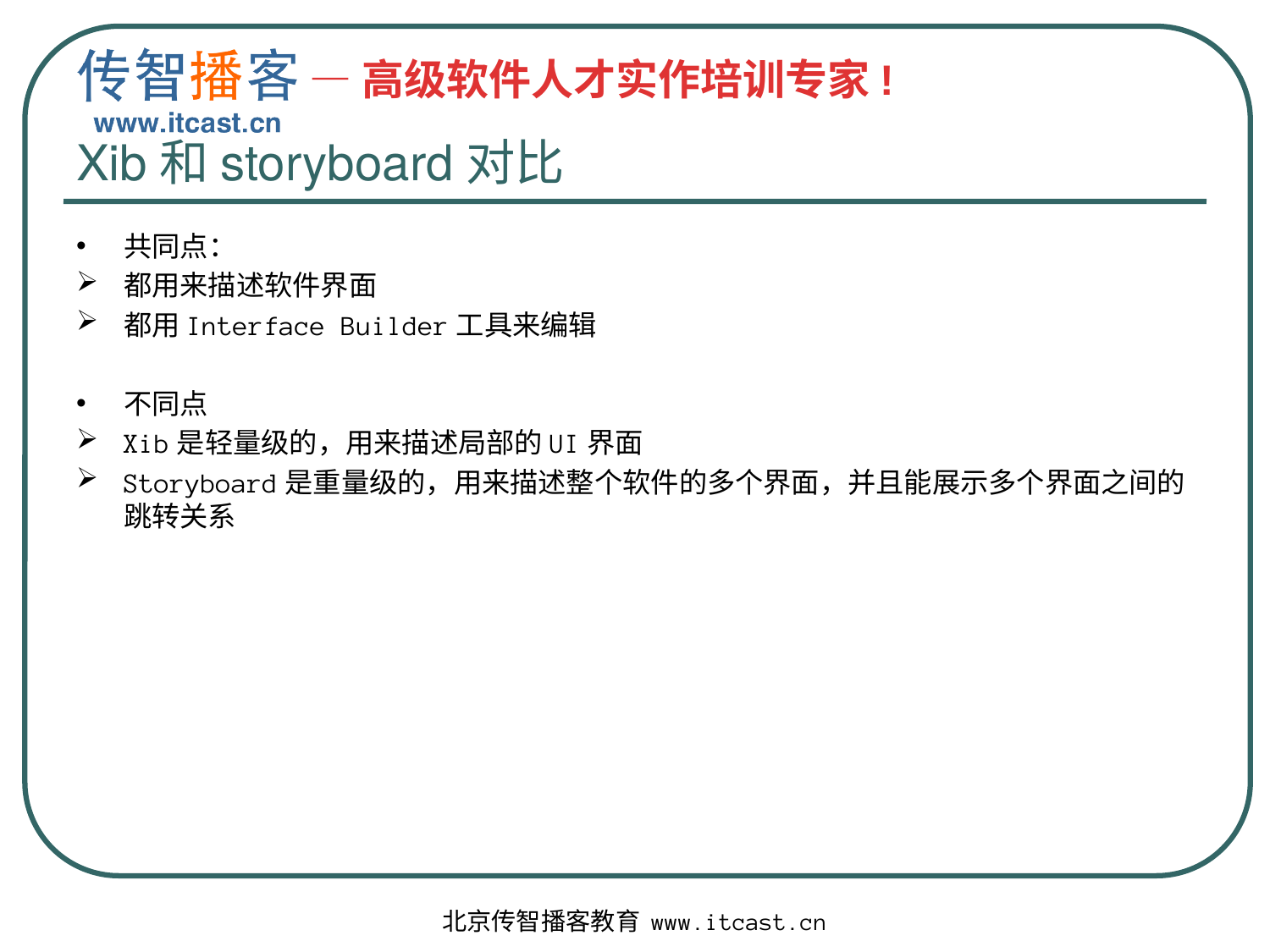

# Xib和storyboard对比
共同点：
都用来描述软件界面
都用Interface Builder工具来编辑

不同点
Xib是轻量级的，用来描述局部的UI界面
Storyboard是重量级的，用来描述整个软件的多个界面，并且能展示多个界面之间的跳转关系